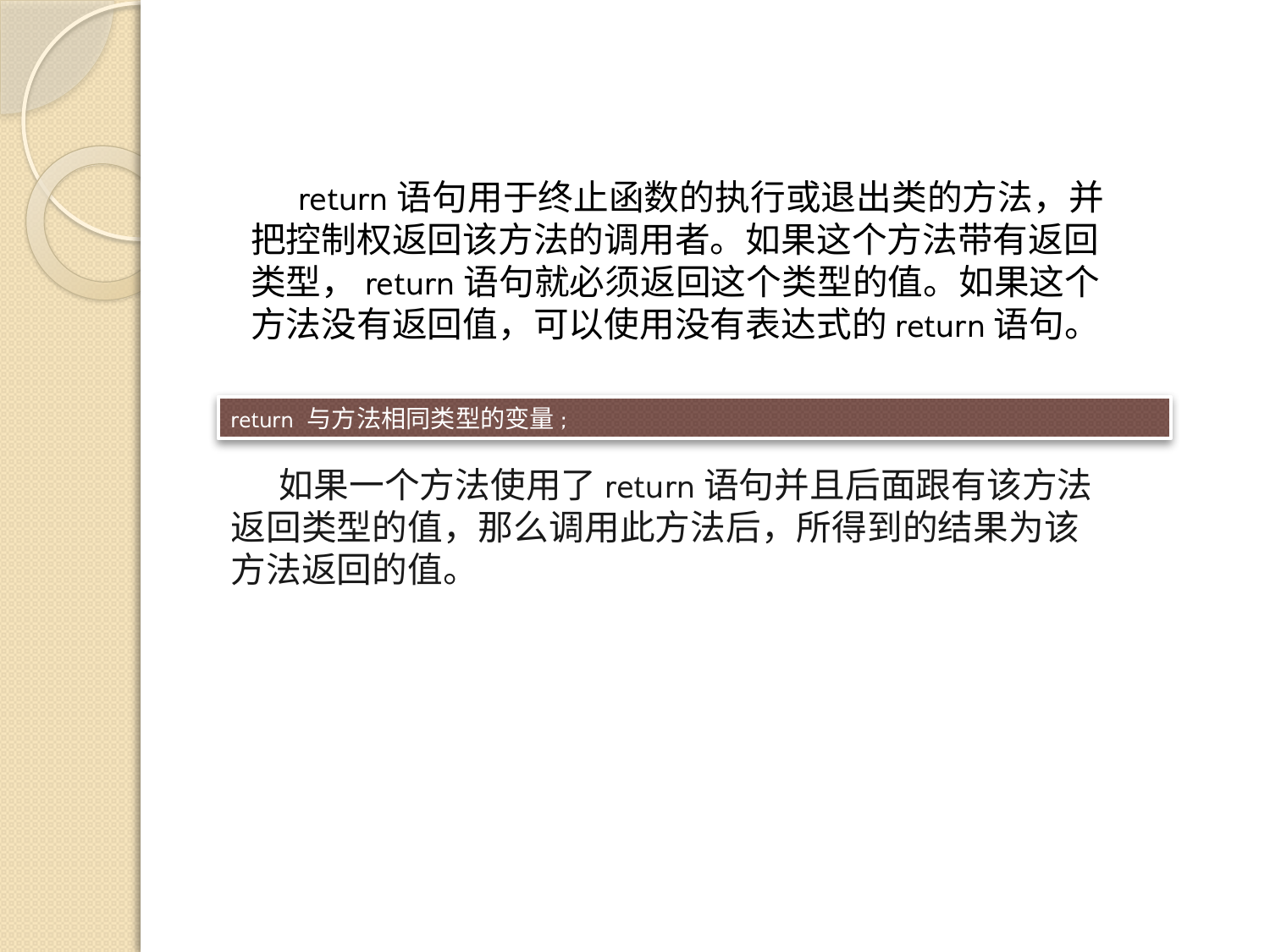

#
return语句用于终止函数的执行或退出类的方法，并把控制权返回该方法的调用者。如果这个方法带有返回类型，return语句就必须返回这个类型的值。如果这个方法没有返回值，可以使用没有表达式的return语句。
return 与方法相同类型的变量;
如果一个方法使用了return语句并且后面跟有该方法返回类型的值，那么调用此方法后，所得到的结果为该方法返回的值。